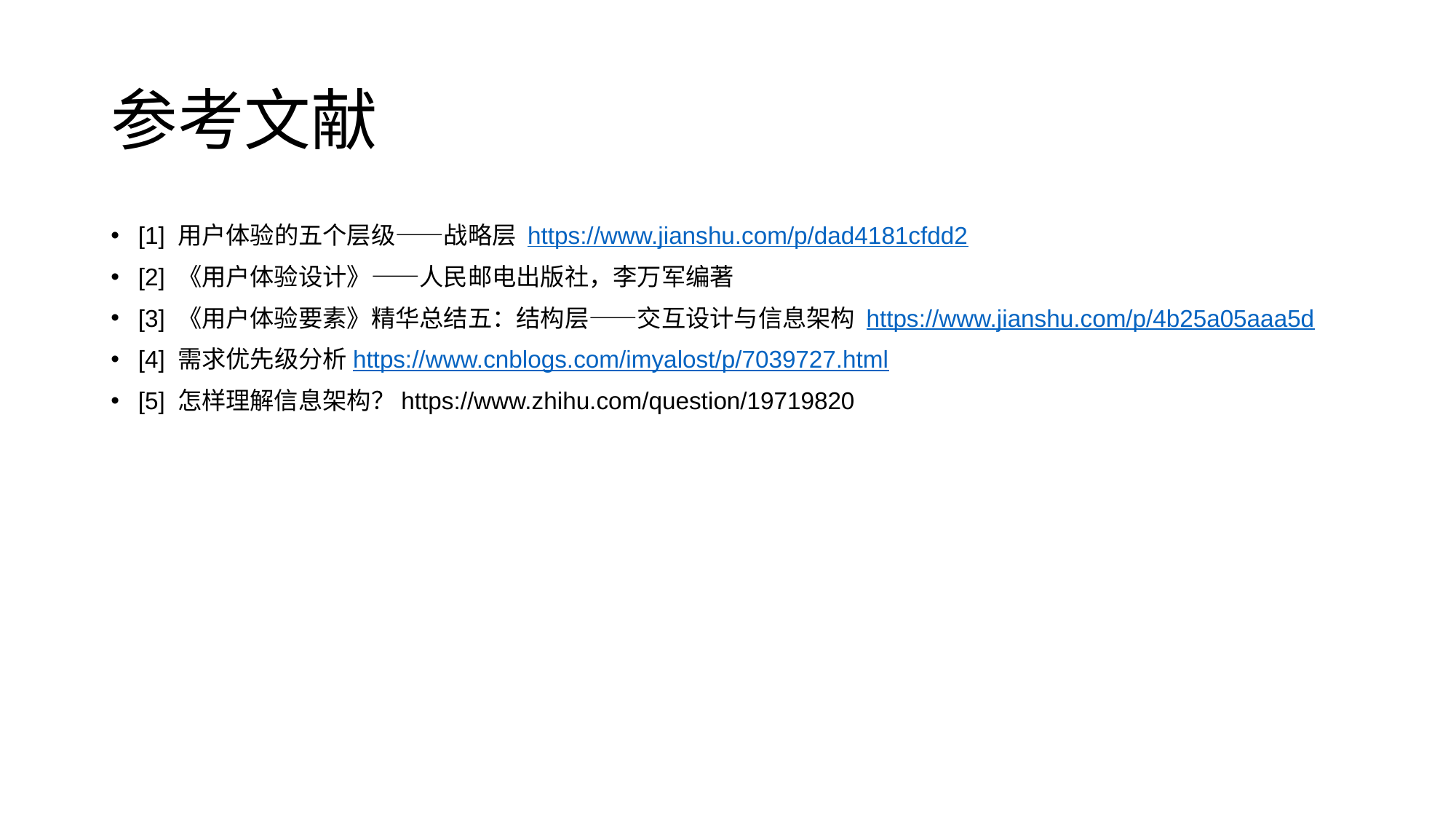

# 参考文献
[1] 用户体验的五个层级——战略层 https://www.jianshu.com/p/dad4181cfdd2
[2] 《用户体验设计》——人民邮电出版社，李万军编著
[3] 《用户体验要素》精华总结五：结构层——交互设计与信息架构 https://www.jianshu.com/p/4b25a05aaa5d
[4] 需求优先级分析https://www.cnblogs.com/imyalost/p/7039727.html
[5] 怎样理解信息架构？https://www.zhihu.com/question/19719820